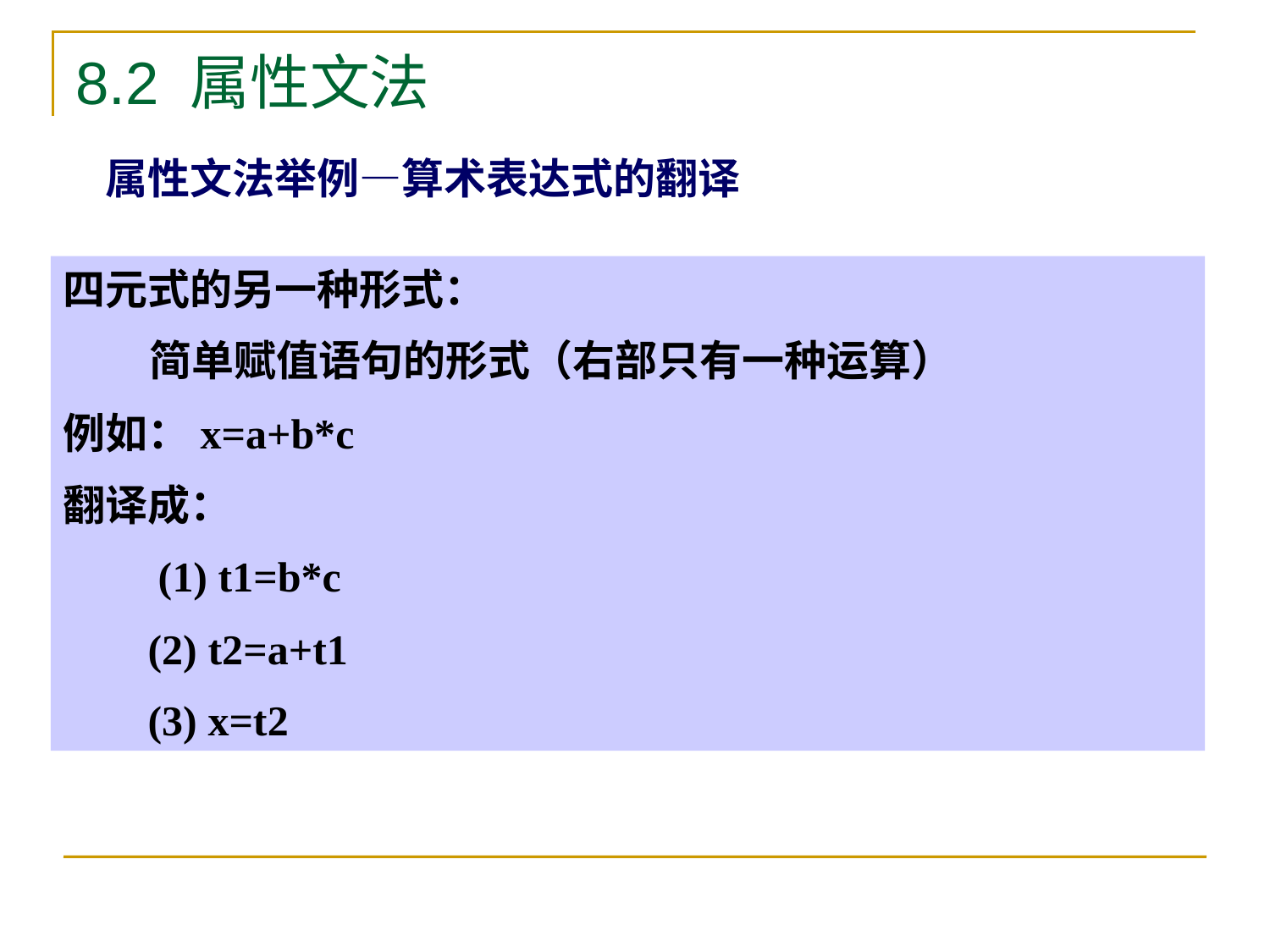

8.2 属性文法
# 属性文法举例—算术表达式的翻译
四元式的另一种形式：
        简单赋值语句的形式（右部只有一种运算）
例如：x=a+b*c
翻译成：
　　(1) t1=b*c
        (2) t2=a+t1
        (3) x=t2
40